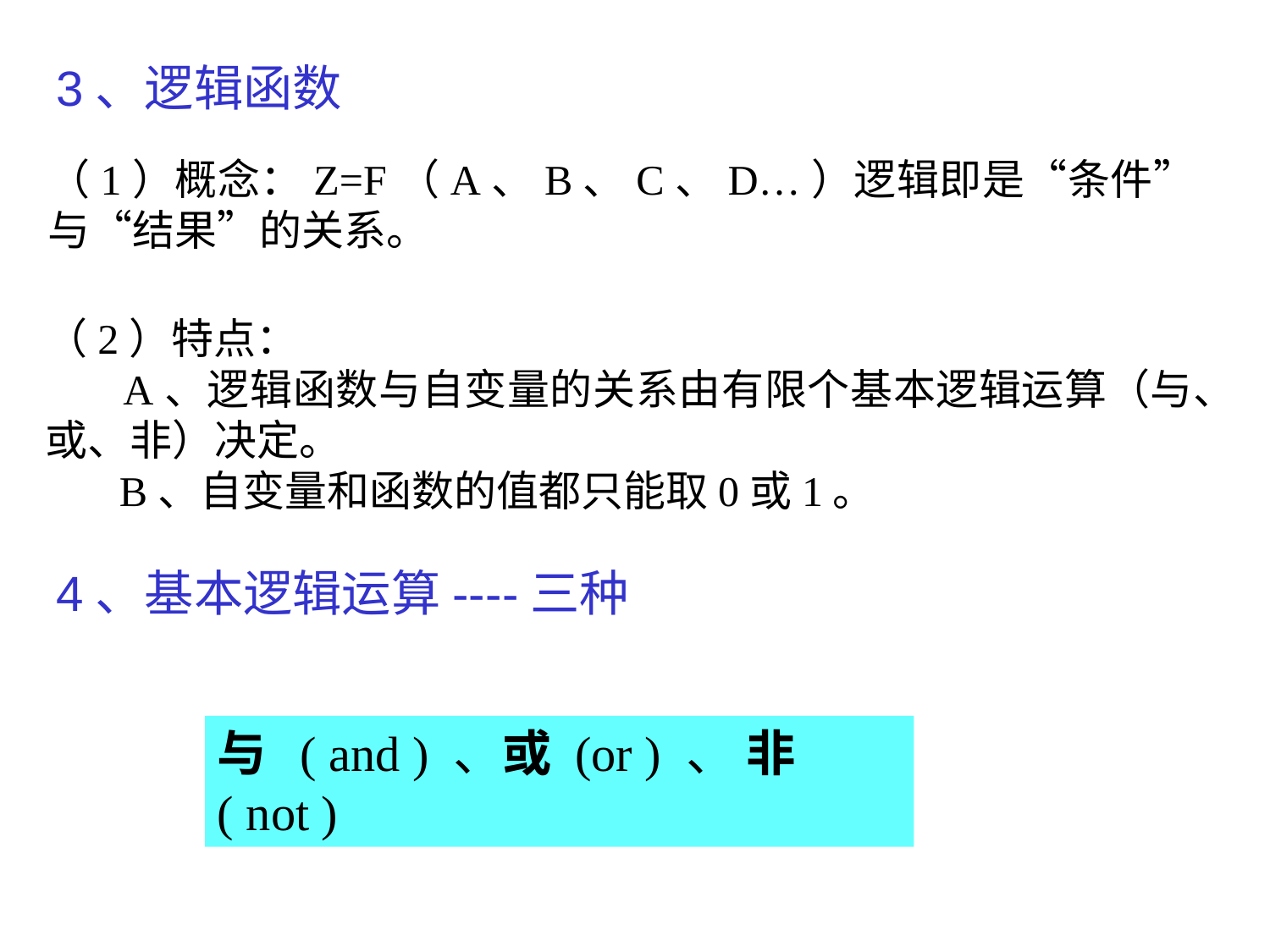

3、逻辑函数
（1）概念：Z=F（A、B、C、D…）逻辑即是“条件”与“结果”的关系。
（2）特点：
       A、逻辑函数与自变量的关系由有限个基本逻辑运算（与、或、非）决定。
       B、自变量和函数的值都只能取0或1。
4、基本逻辑运算----三种
与  ( and ) 、或 (or ) 、 非 ( not )